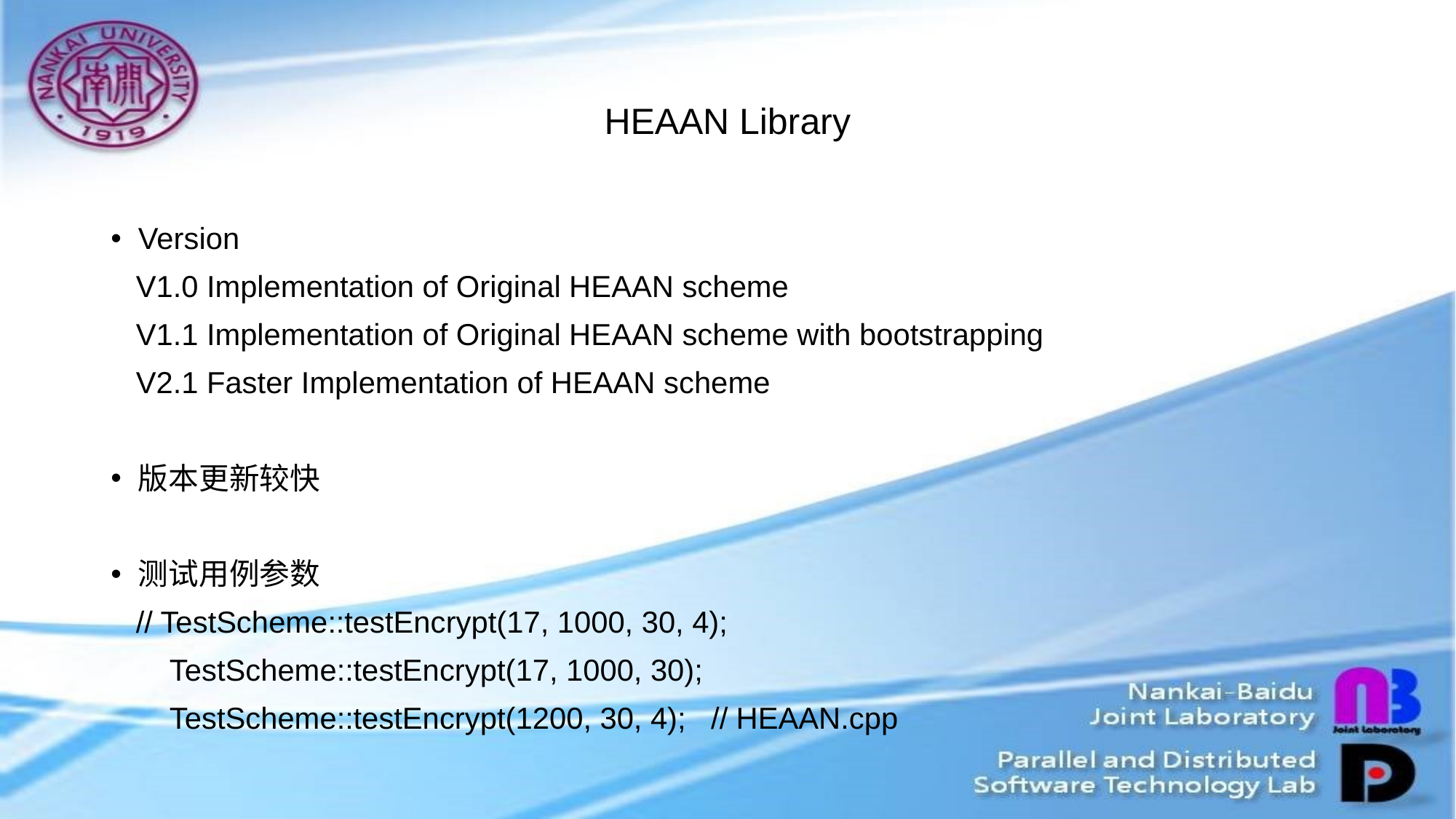

# HEAAN Library
Version
   V1.0 Implementation of Original HEAAN scheme
   V1.1 Implementation of Original HEAAN scheme with bootstrapping
   V2.1 Faster Implementation of HEAAN scheme

版本更新较快

测试用例参数
   // TestScheme::testEncrypt(17, 1000, 30, 4);
       TestScheme::testEncrypt(17, 1000, 30);
       TestScheme::testEncrypt(1200, 30, 4);   // HEAAN.cpp